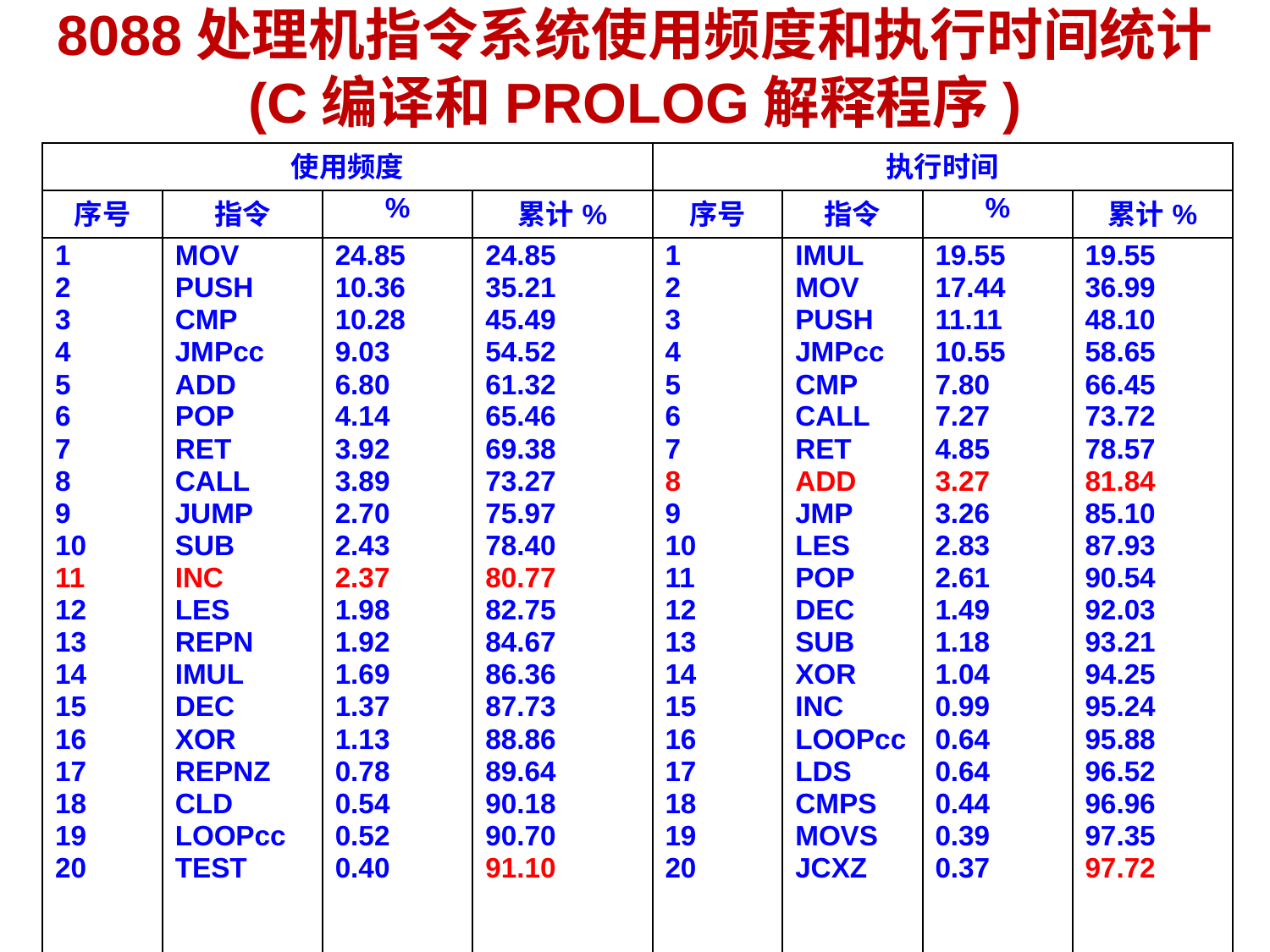

8088处理机指令系统使用频度和执行时间统计
(C编译和PROLOG解释程序)
| 使用频度 |  |  |  | 执行时间 |  |  |  |
| --- | --- | --- | --- | --- | --- | --- | --- |
| 序号 | 指令 | % | 累计% | 序号 | 指令 | % | 累计% |
| 1 2 3 4 5 6 7 8 9 10 11 12 13 14 15 16 17 18 19 20 | MOV PUSH CMP JMPcc ADD POP RET CALL JUMP SUB INC LES REPN IMUL DEC XOR REPNZ CLD LOOPcc TEST | 24.85 10.36 10.28 9.03 6.80 4.14 3.92 3.89 2.70 2.43 2.37 1.98 1.92 1.69 1.37 1.13 0.78 0.54 0.52 0.40 | 24.85 35.21 45.49 54.52 61.32 65.46 69.38 73.27 75.97 78.40 80.77 82.75 84.67 86.36 87.73 88.86 89.64 90.18 90.70 91.10 | 1 2 3 4 5 6 7 8 9 10 11 12 13 14 15 16 17 18 19 20 | IMUL MOV PUSH JMPcc CMP CALL RET ADD JMP LES POP DEC SUB XOR INC LOOPcc LDS CMPS MOVS JCXZ | 19.55 17.44 11.11 10.55 7.80 7.27 4.85 3.27 3.26 2.83 2.61 1.49 1.18 1.04 0.99 0.64 0.64 0.44 0.39 0.37 | 19.55 36.99 48.10 58.65 66.45 73.72 78.57 81.84 85.10 87.93 90.54 92.03 93.21 94.25 95.24 95.88 96.52 96.96 97.35 97.72 |